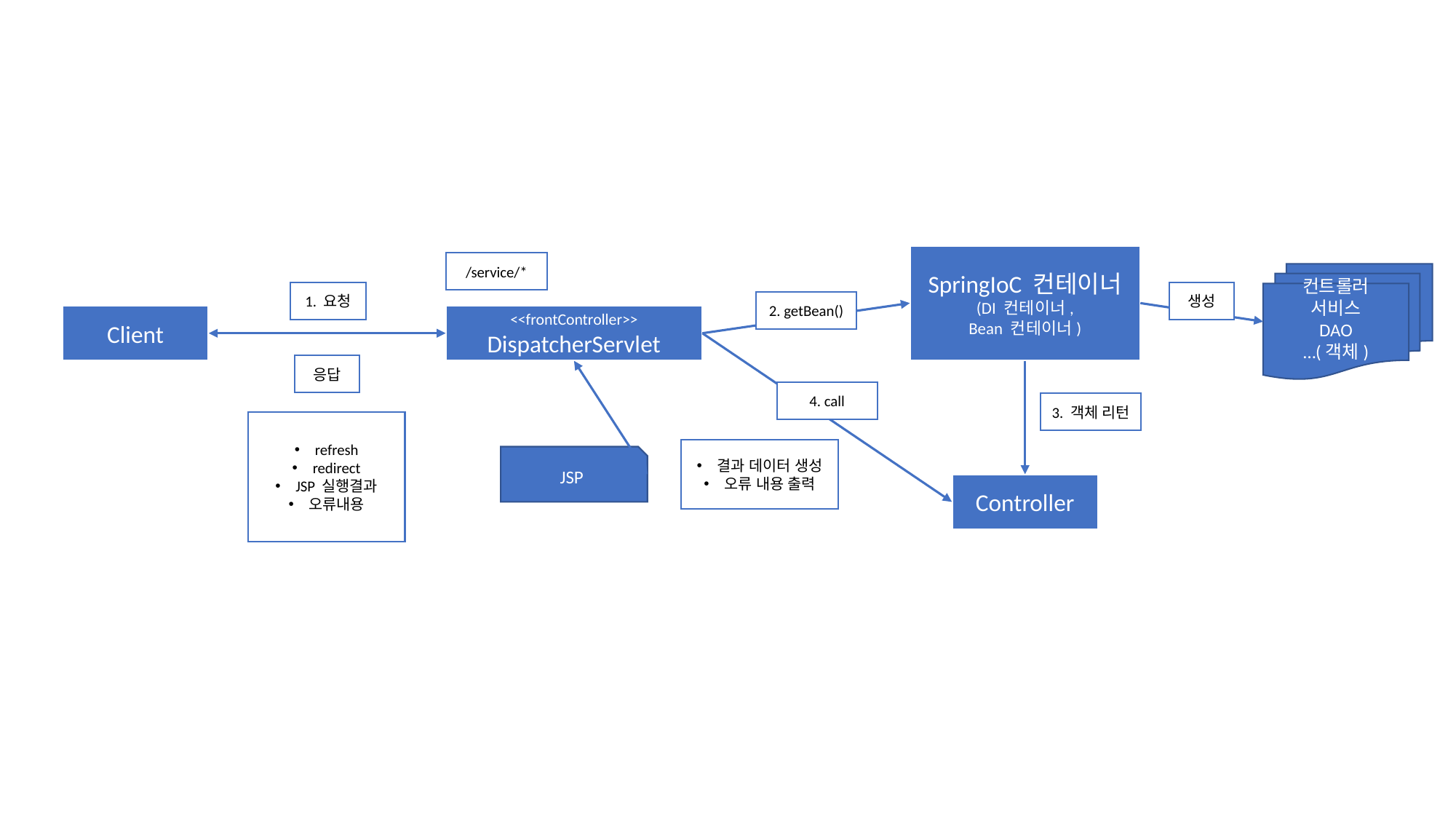

SpringIoC 컨테이너
(DI 컨테이너,
Bean 컨테이너)
/service/*
컨트롤러
서비스
DAO
…(객체)

생성
1. 요청
2. getBean()
Client
<<frontController>>
DispatcherServlet
응답
4. call
3. 객체 리턴
refresh
redirect
JSP 실행결과
오류내용
결과 데이터 생성
오류 내용 출력
JSP
Controller